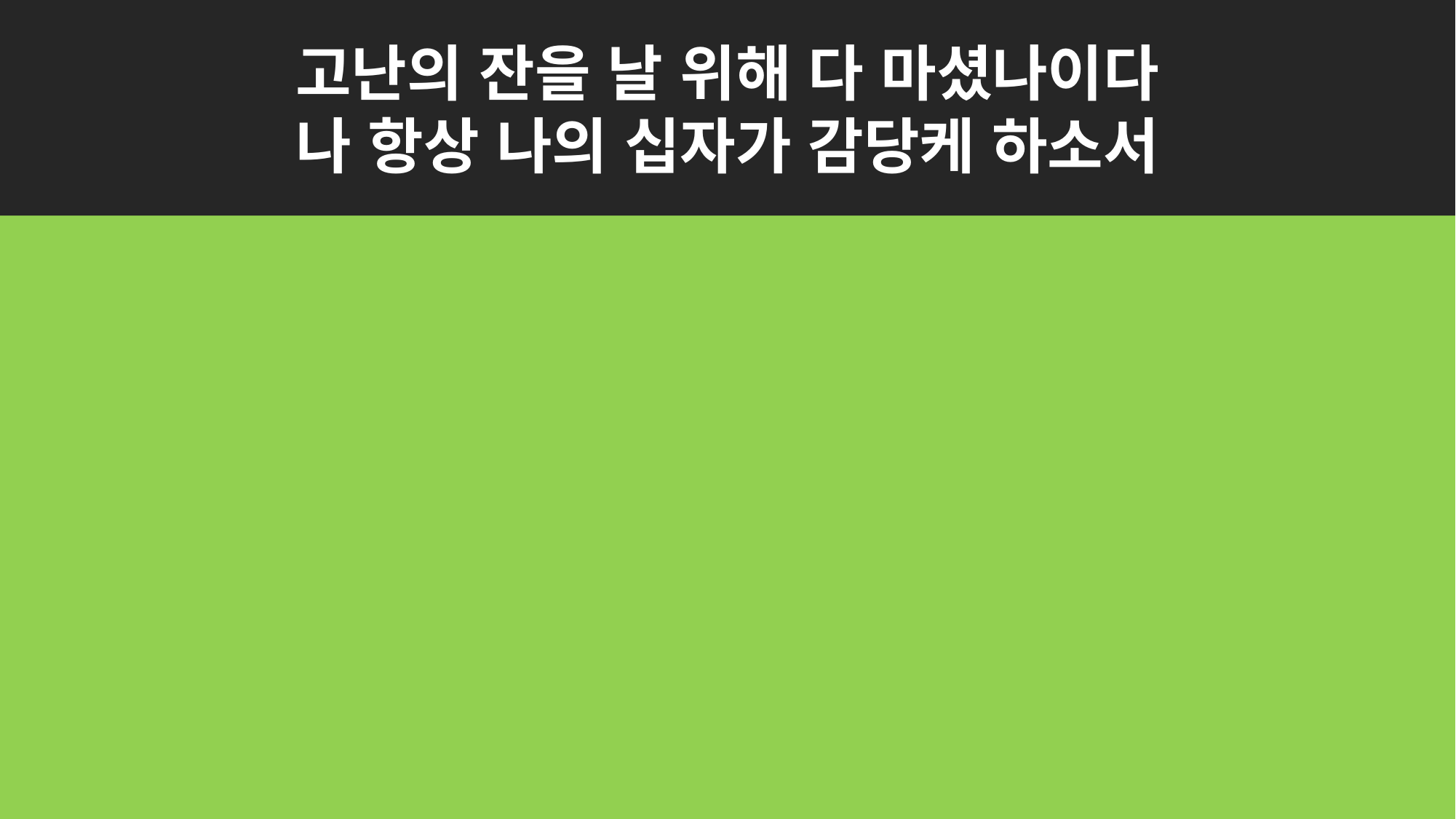

고난의 잔을 날 위해 다 마셨나이다
나 항상 나의 십자가 감당케 하소서